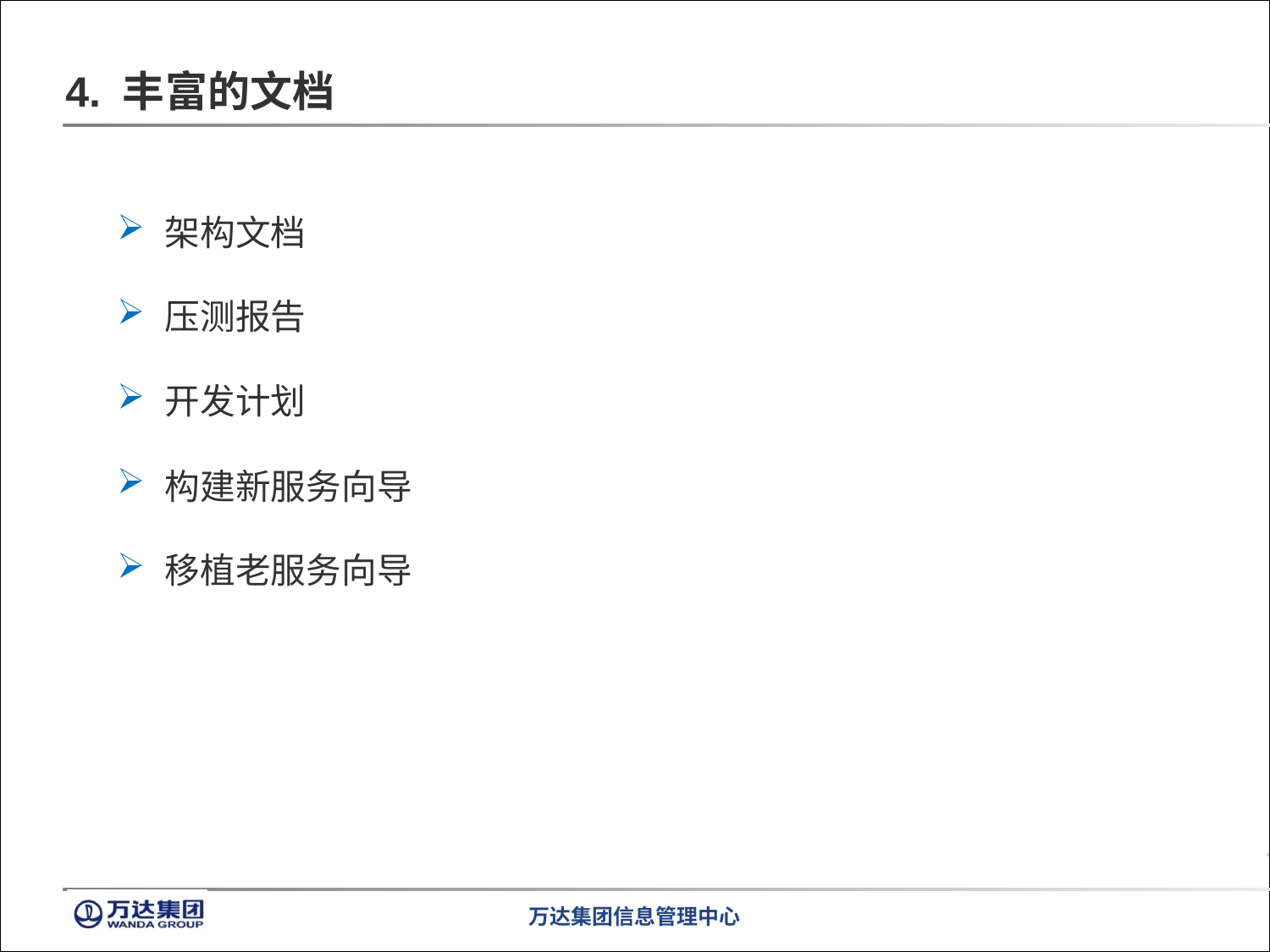

# 4. 丰富的文档
架构文档
压测报告
开发计划
构建新服务向导
移植老服务向导